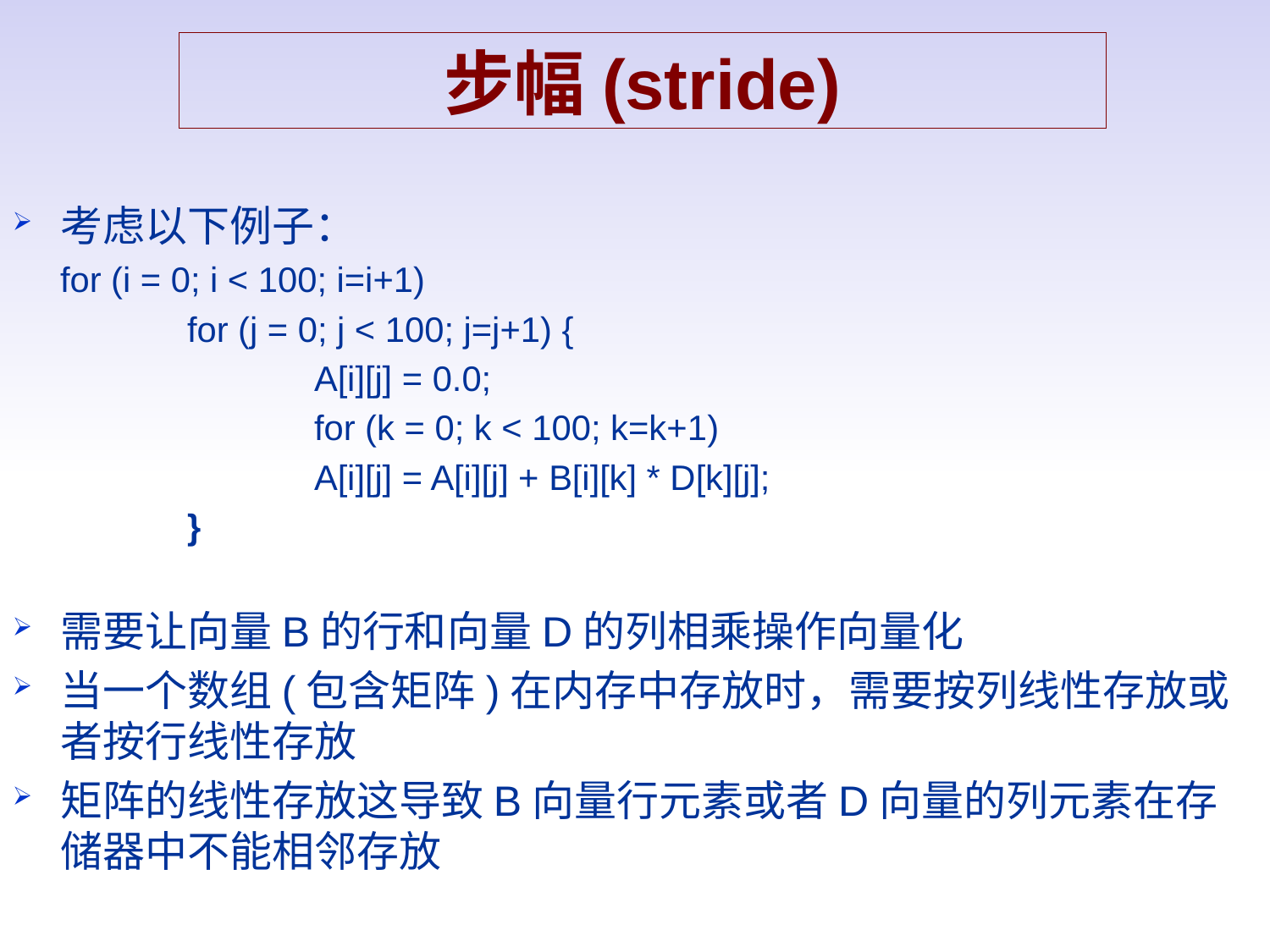

步幅(stride)
考虑以下例子：
	for (i = 0; i < 100; i=i+1)
		for (j = 0; j < 100; j=j+1) {
			A[i][j] = 0.0;
			for (k = 0; k < 100; k=k+1)
			A[i][j] = A[i][j] + B[i][k] * D[k][j];
		}

需要让向量B的行和向量D的列相乘操作向量化
当一个数组(包含矩阵)在内存中存放时，需要按列线性存放或者按行线性存放
矩阵的线性存放这导致B向量行元素或者D向量的列元素在存储器中不能相邻存放